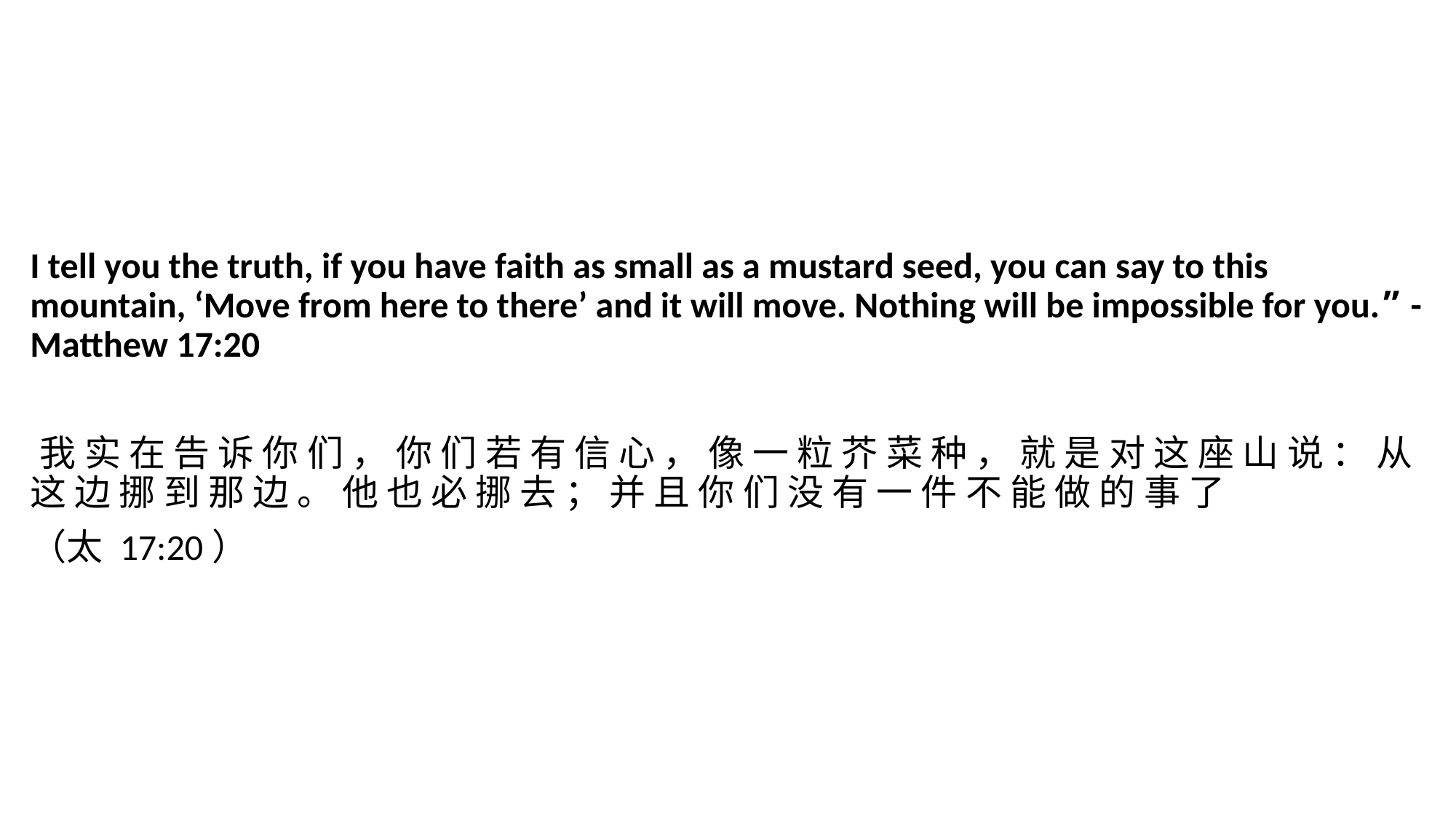

I tell you the truth, if you have faith as small as a mustard seed, you can say to this mountain, ‘Move from here to there’ and it will move. Nothing will be impossible for you.﻿﻿” - Matthew 17:20

 我 实 在 告 诉 你 们 ， 你 们 若 有 信 心 ， 像 一 粒 芥 菜 种 ， 就 是 对 这 座 山 说 ： 从 这 边 挪 到 那 边 。 他 也 必 挪 去 ； 并 且 你 们 没 有 一 件 不 能 做 的 事 了
（太 17:20）